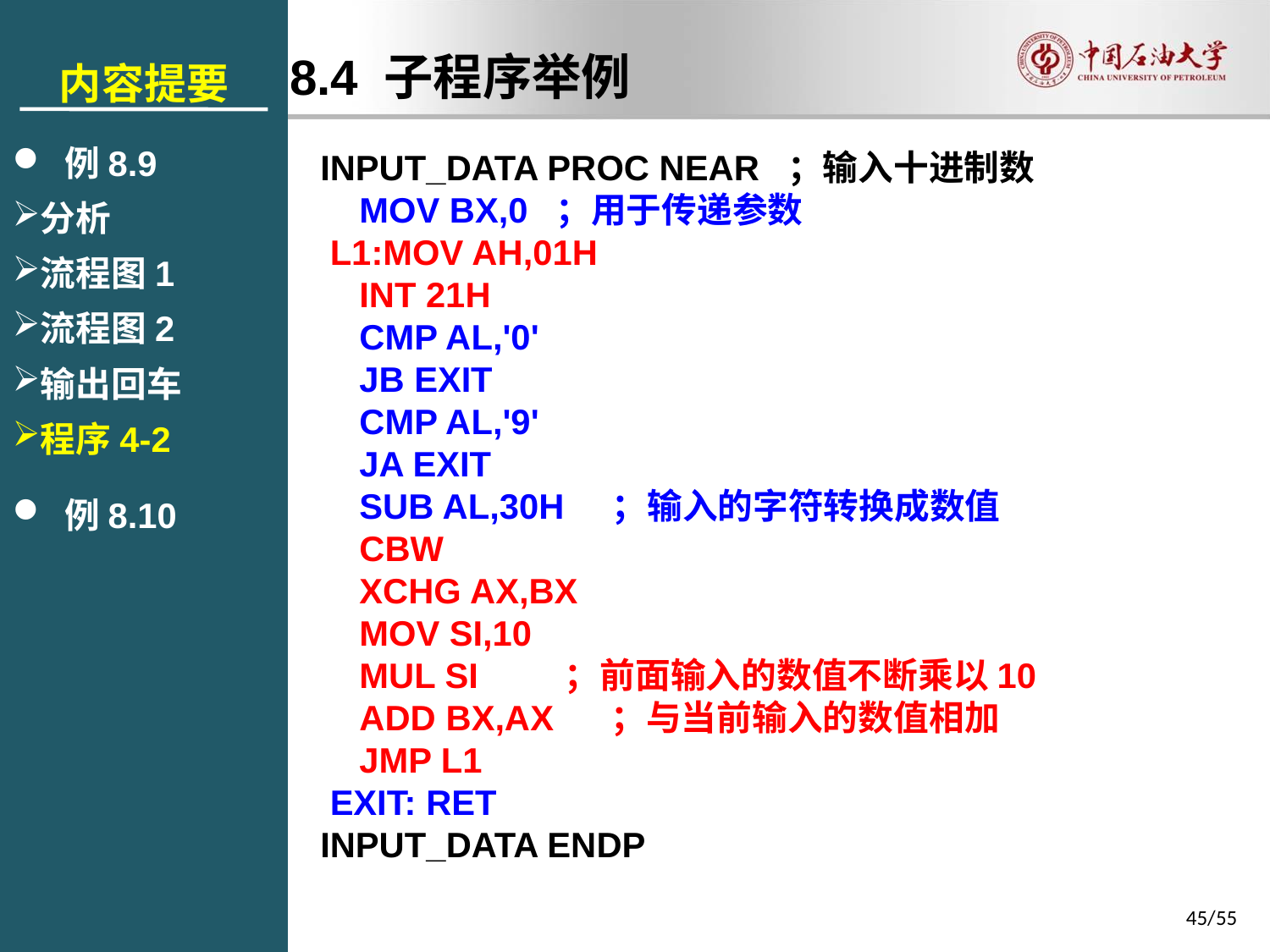

内容提要
 例8.9
分析
流程图1
流程图2
输出回车
程序4-2
 例8.10
8.4 子程序举例
INPUT_DATA PROC NEAR  ；输入十进制数
    MOV BX,0  ；用于传递参数
 L1:MOV AH,01H
    INT 21H
    CMP AL,'0'
    JB EXIT
    CMP AL,'9'
    JA EXIT
    SUB AL,30H    ；输入的字符转换成数值
    CBW
    XCHG AX,BX
    MOV SI,10
    MUL SI        ；前面输入的数值不断乘以10
    ADD BX,AX     ；与当前输入的数值相加
    JMP L1
 EXIT: RET
INPUT_DATA ENDP
45/55